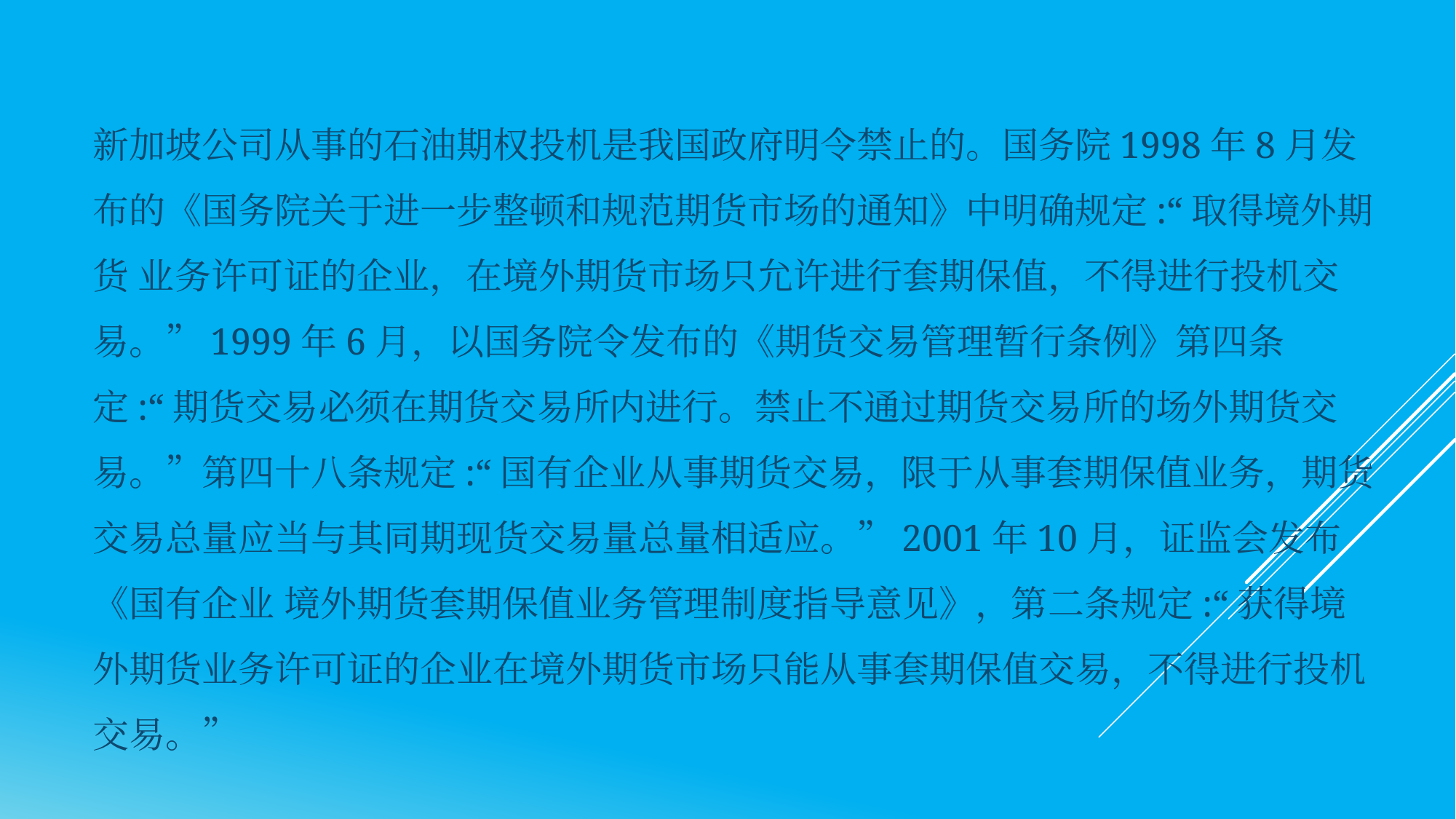

新加坡公司从事的石油期权投机是我国政府明令禁止的。国务院1998年8月发布的《国务院关于进一步整顿和规范期货市场的通知》中明确规定:“取得境外期货 业务许可证的企业，在境外期货市场只允许进行套期保值，不得进行投机交易。”1999年6月，以国务院令发布的《期货交易管理暂行条例》第四条定:“期货交易必须在期货交易所内进行。禁止不通过期货交易所的场外期货交易。”第四十八条规定:“国有企业从事期货交易，限于从事套期保值业务，期货交易总量应当与其同期现货交易量总量相适应。”2001年10月，证监会发布《国有企业 境外期货套期保值业务管理制度指导意见》，第二条规定:“获得境外期货业务许可证的企业在境外期货市场只能从事套期保值交易，不得进行投机交易。”